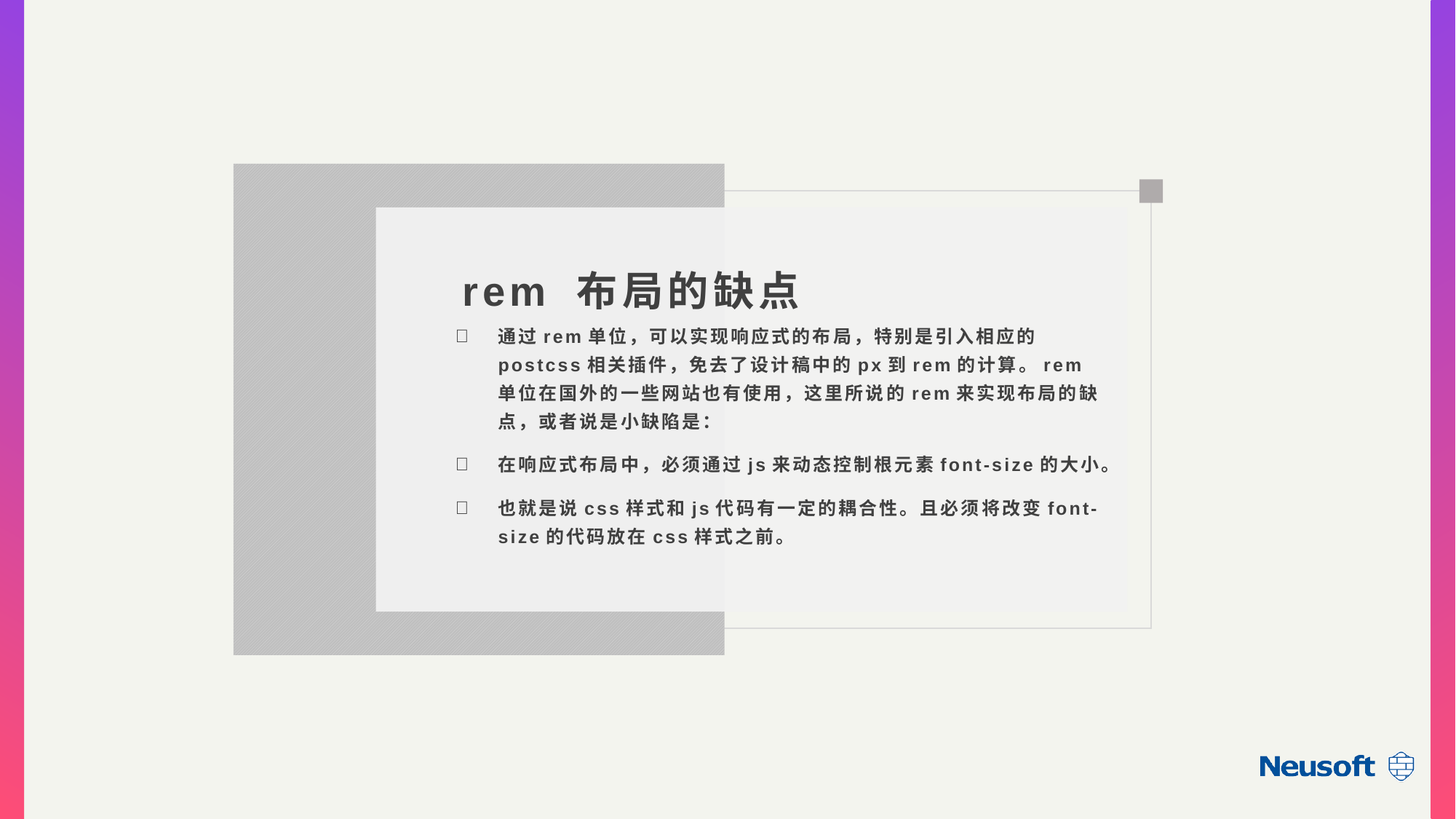

rem 布局的缺点
通过rem单位，可以实现响应式的布局，特别是引入相应的postcss相关插件，免去了设计稿中的px到rem的计算。rem单位在国外的一些网站也有使用，这里所说的rem来实现布局的缺点，或者说是小缺陷是：
在响应式布局中，必须通过js来动态控制根元素font-size的大小。
也就是说css样式和js代码有一定的耦合性。且必须将改变font-size的代码放在css样式之前。